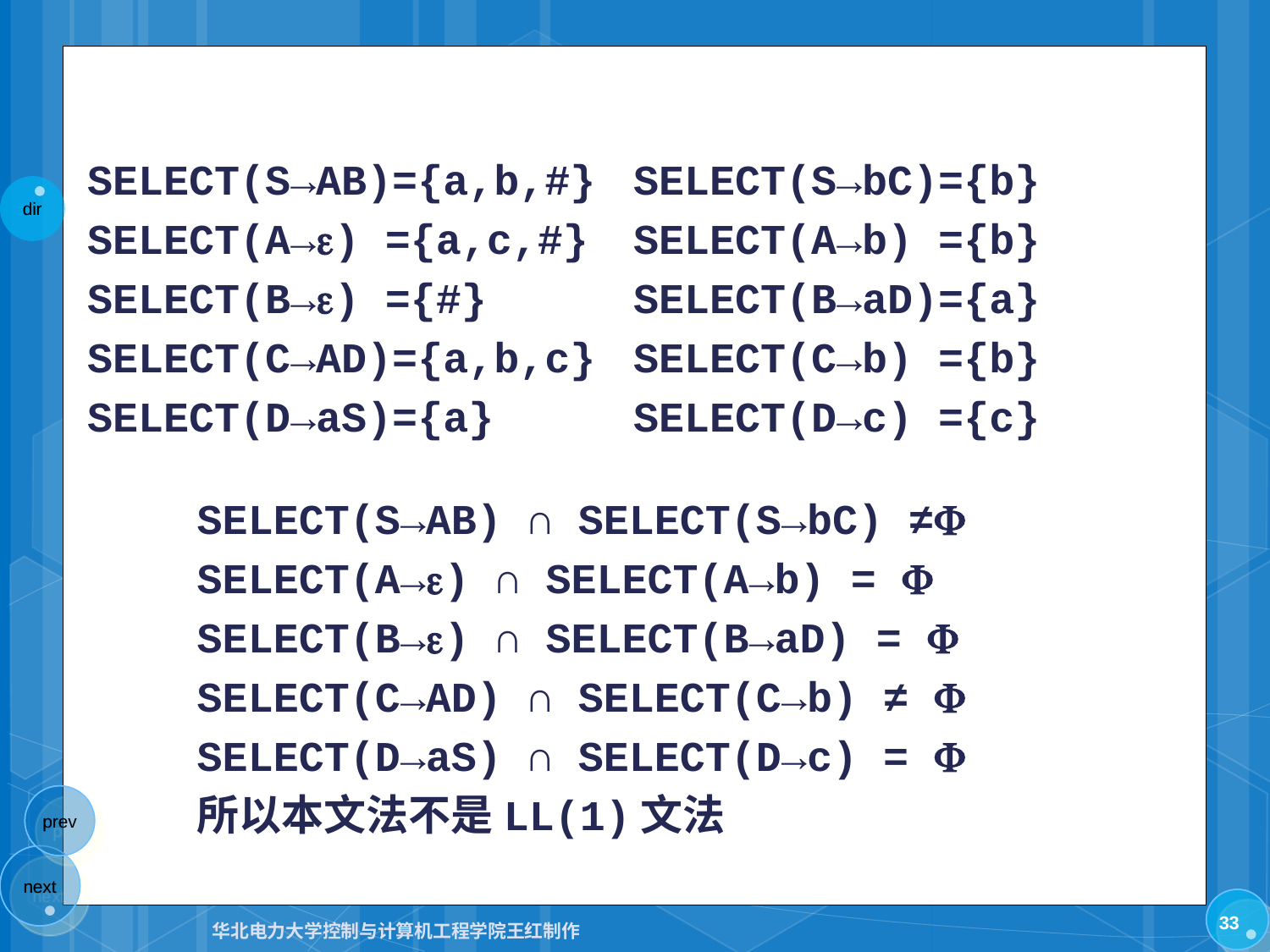

SELECT(S→AB)={a,b,#}	SELECT(S→bC)={b}
SELECT(A→ε) ={a,c,#}	SELECT(A→b) ={b}
SELECT(B→ε) ={#}		SELECT(B→aD)={a}
SELECT(C→AD)={a,b,c} 	SELECT(C→b) ={b}
SELECT(D→aS)={a}		SELECT(D→c) ={c}
SELECT(S→AB) ∩ SELECT(S→bC) ≠Φ
SELECT(A→ε) ∩ SELECT(A→b) = Φ
SELECT(B→ε) ∩ SELECT(B→aD) = Φ
SELECT(C→AD) ∩ SELECT(C→b) ≠ Φ
SELECT(D→aS) ∩ SELECT(D→c) = Φ
所以本文法不是LL(1)文法
33
华北电力大学控制与计算机工程学院王红制作